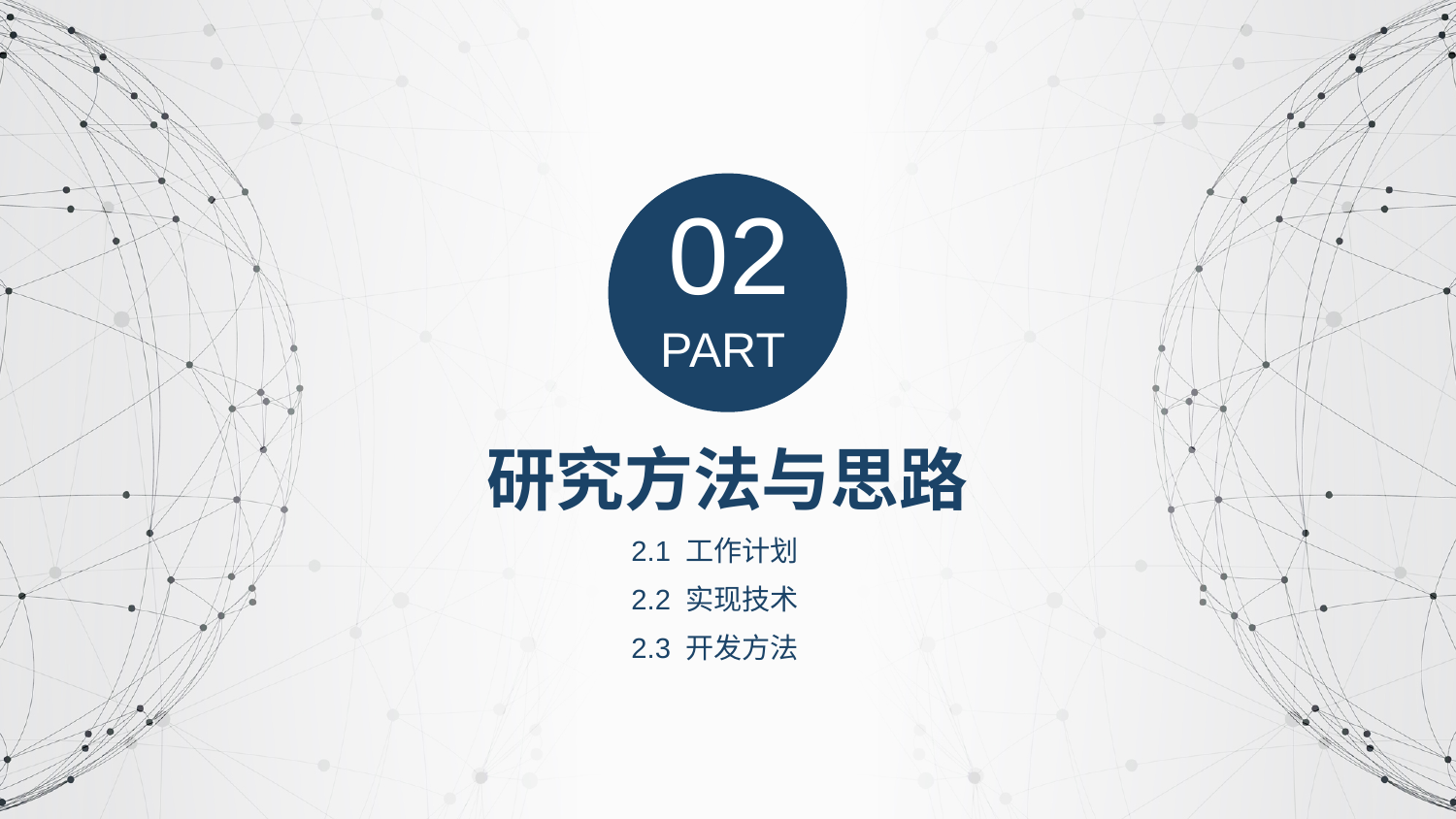

02
PART
研究方法与思路
2.1 工作计划
2.2 实现技术
2.3 开发方法